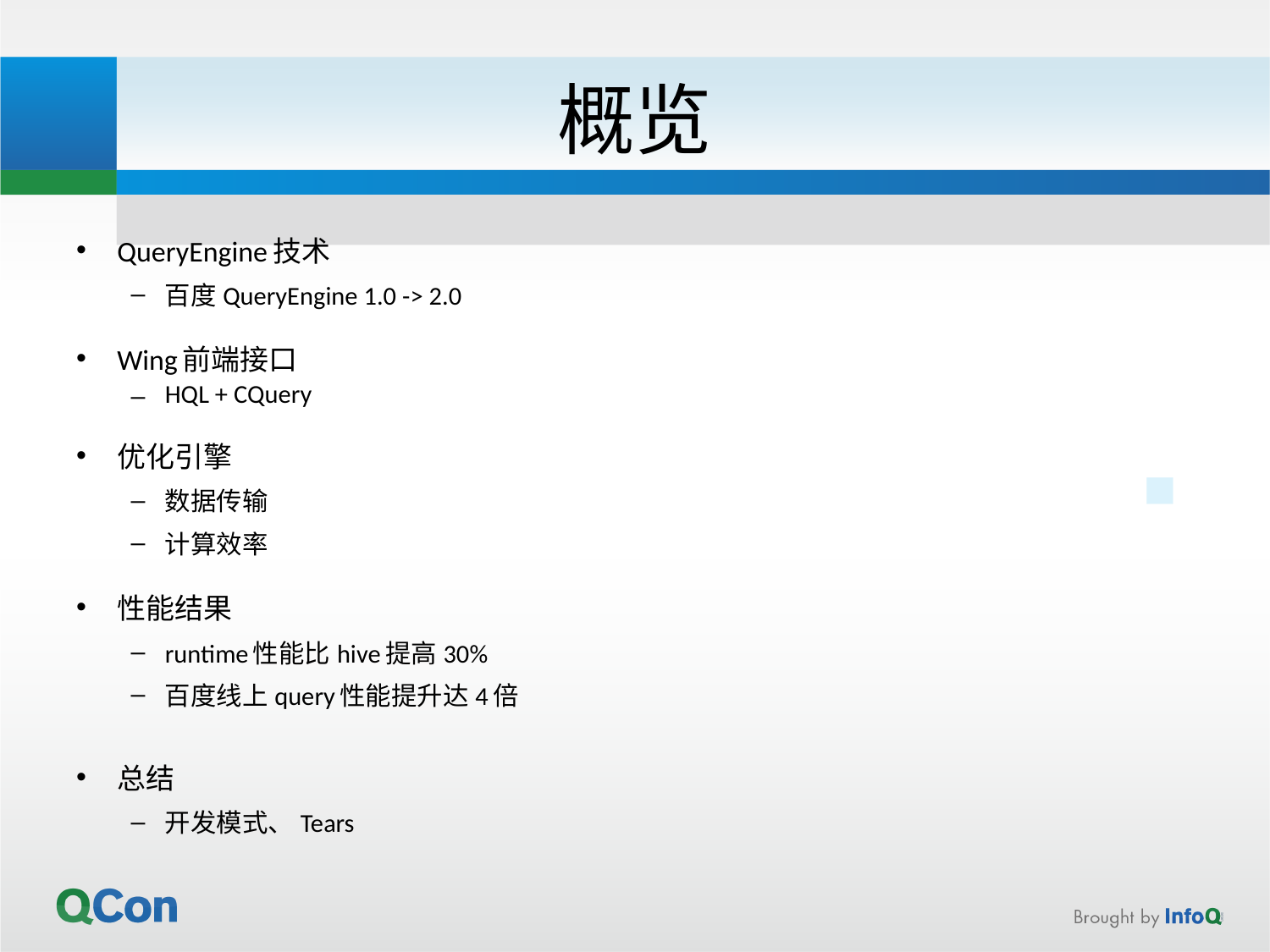

# 概览
QueryEngine技术
百度QueryEngine 1.0 -> 2.0

Wing前端接口
HQL + CQuery

优化引擎
数据传输
计算效率

性能结果
runtime性能比hive提高30%
百度线上query性能提升达4倍

总结
开发模式、Tears